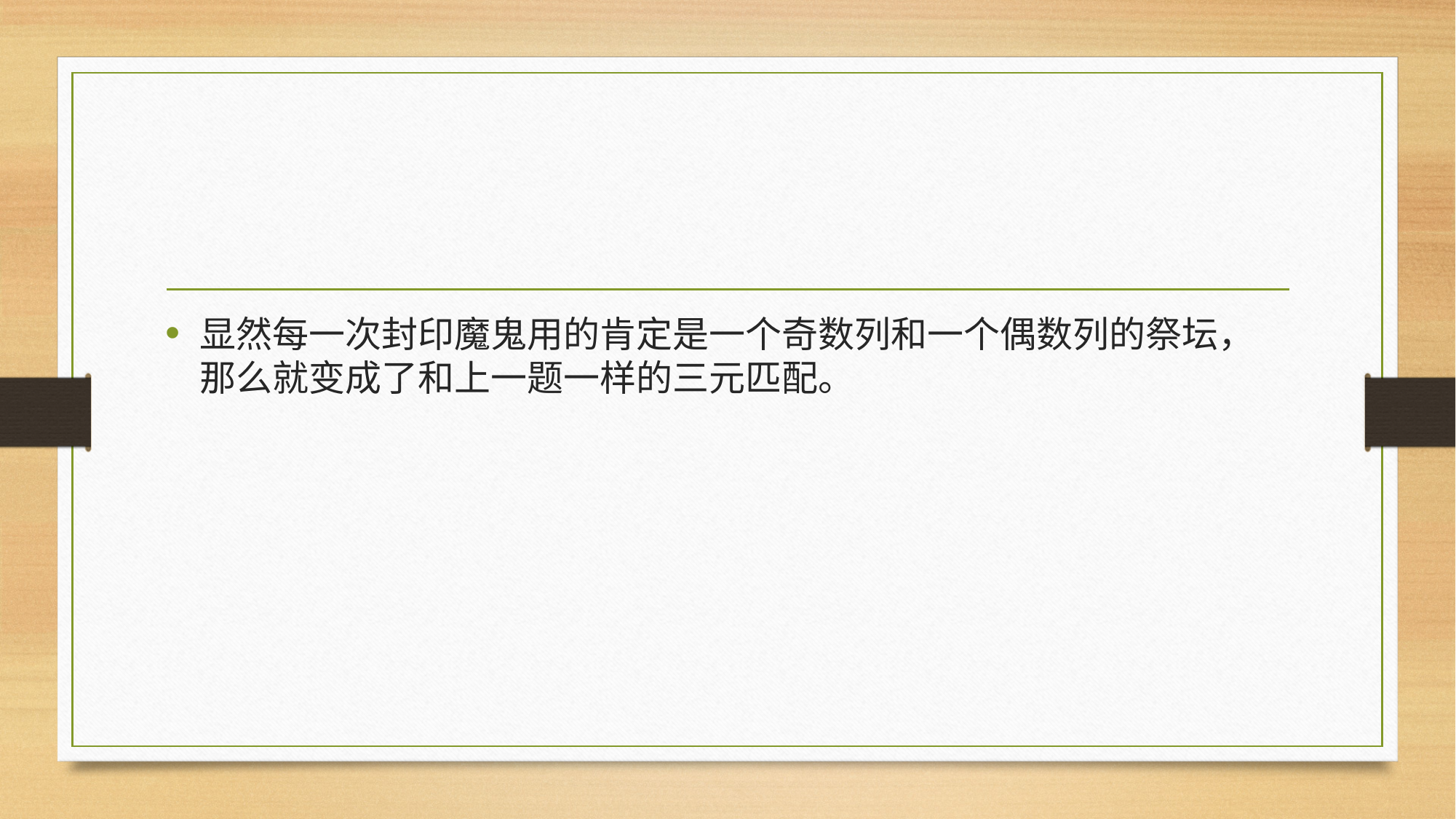

#
显然每一次封印魔鬼用的肯定是一个奇数列和一个偶数列的祭坛，那么就变成了和上一题一样的三元匹配。